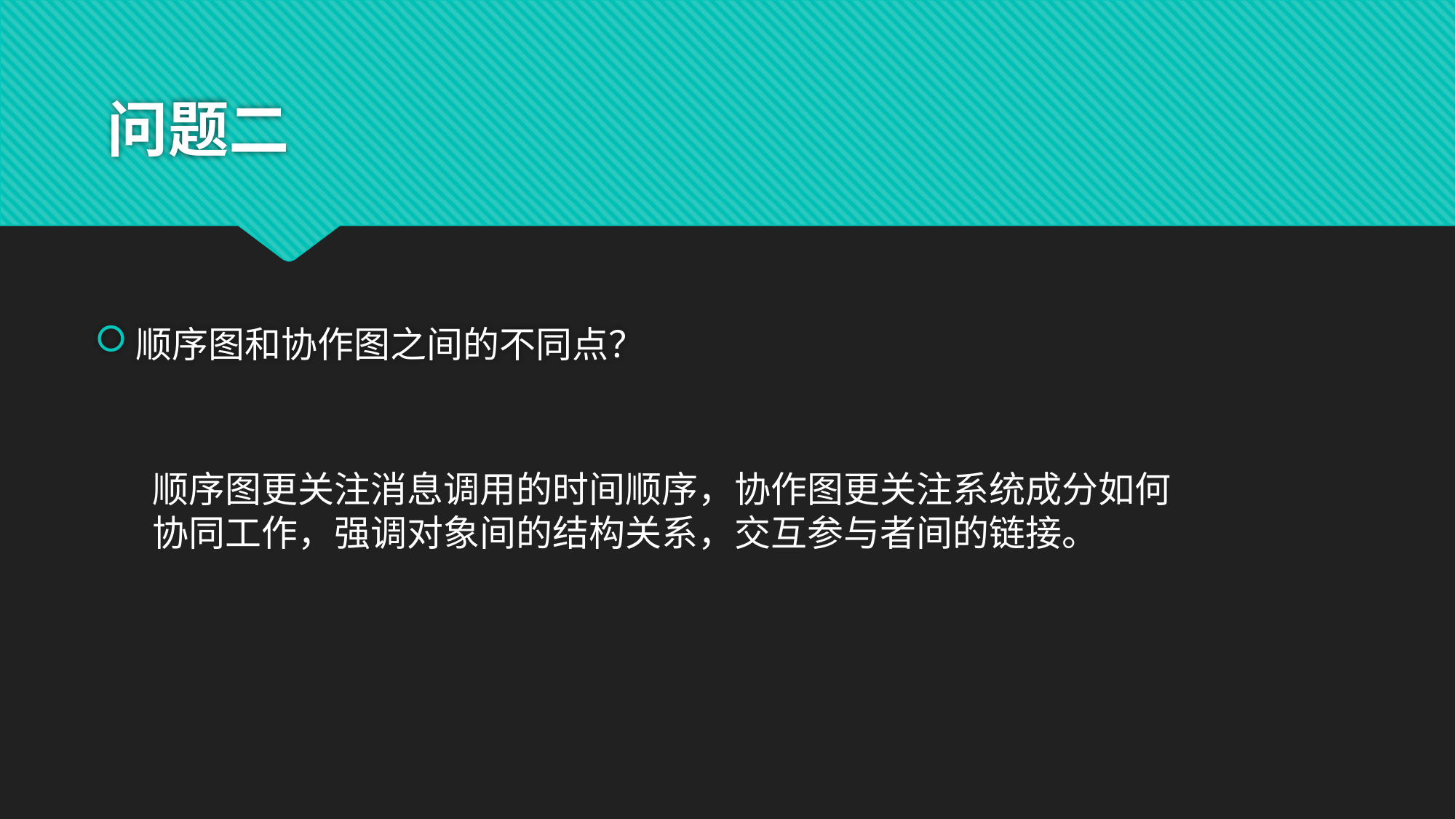

# 问题二
顺序图和协作图之间的不同点？
顺序图更关注消息调用的时间顺序，协作图更关注系统成分如何协同工作，强调对象间的结构关系，交互参与者间的链接。